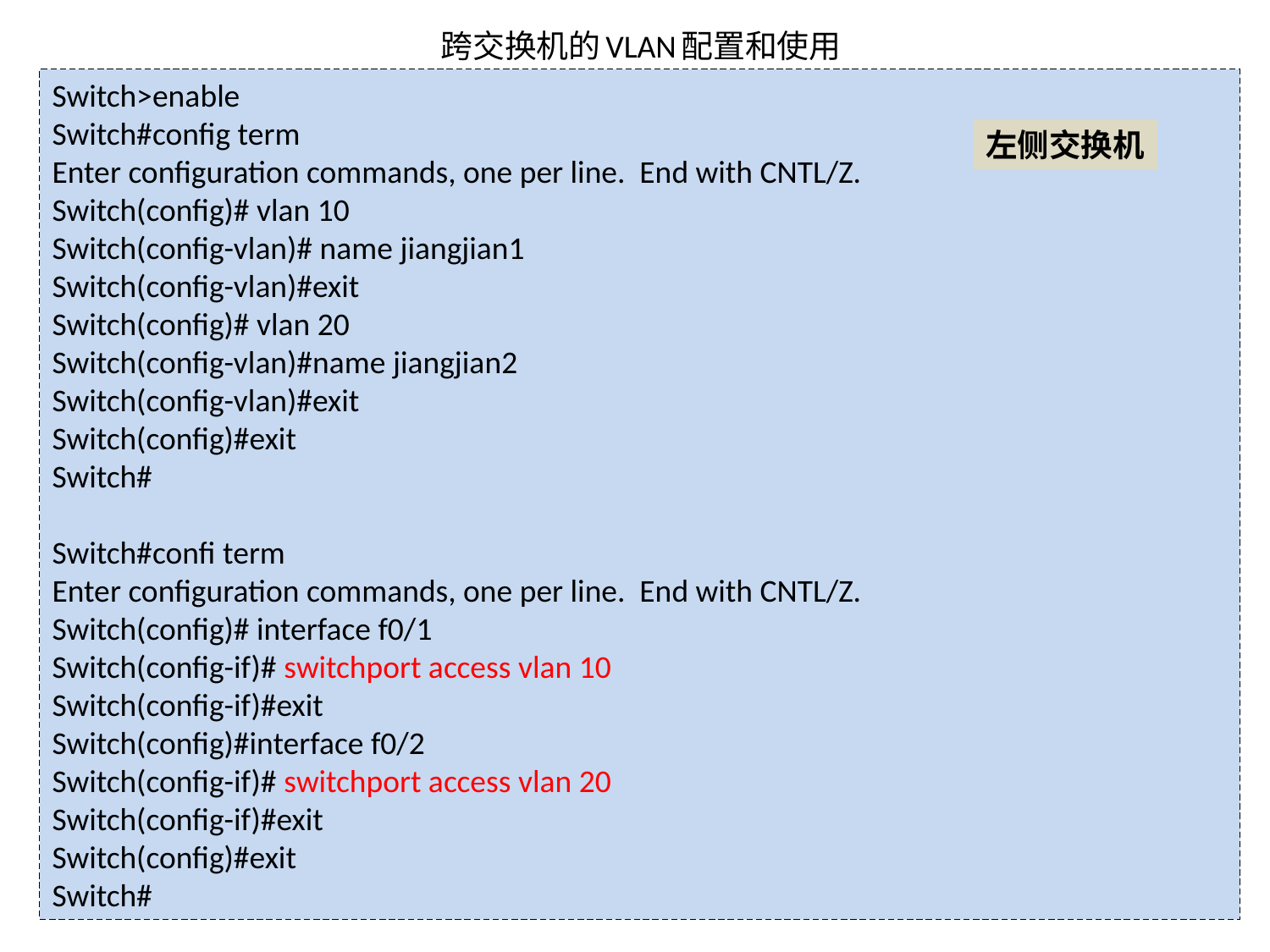

# 跨交换机的VLAN配置和使用
Switch>enable
Switch#config term
Enter configuration commands, one per line.  End with CNTL/Z.
Switch(config)# vlan 10
Switch(config-vlan)# name jiangjian1
Switch(config-vlan)#exit
Switch(config)# vlan 20
Switch(config-vlan)#name jiangjian2
Switch(config-vlan)#exit
Switch(config)#exit
Switch#

Switch#confi term
Enter configuration commands, one per line.  End with CNTL/Z.
Switch(config)# interface f0/1
Switch(config-if)# switchport access vlan 10
Switch(config-if)#exit
Switch(config)#interface f0/2
Switch(config-if)# switchport access vlan 20
Switch(config-if)#exit
Switch(config)#exit
Switch#
左侧交换机